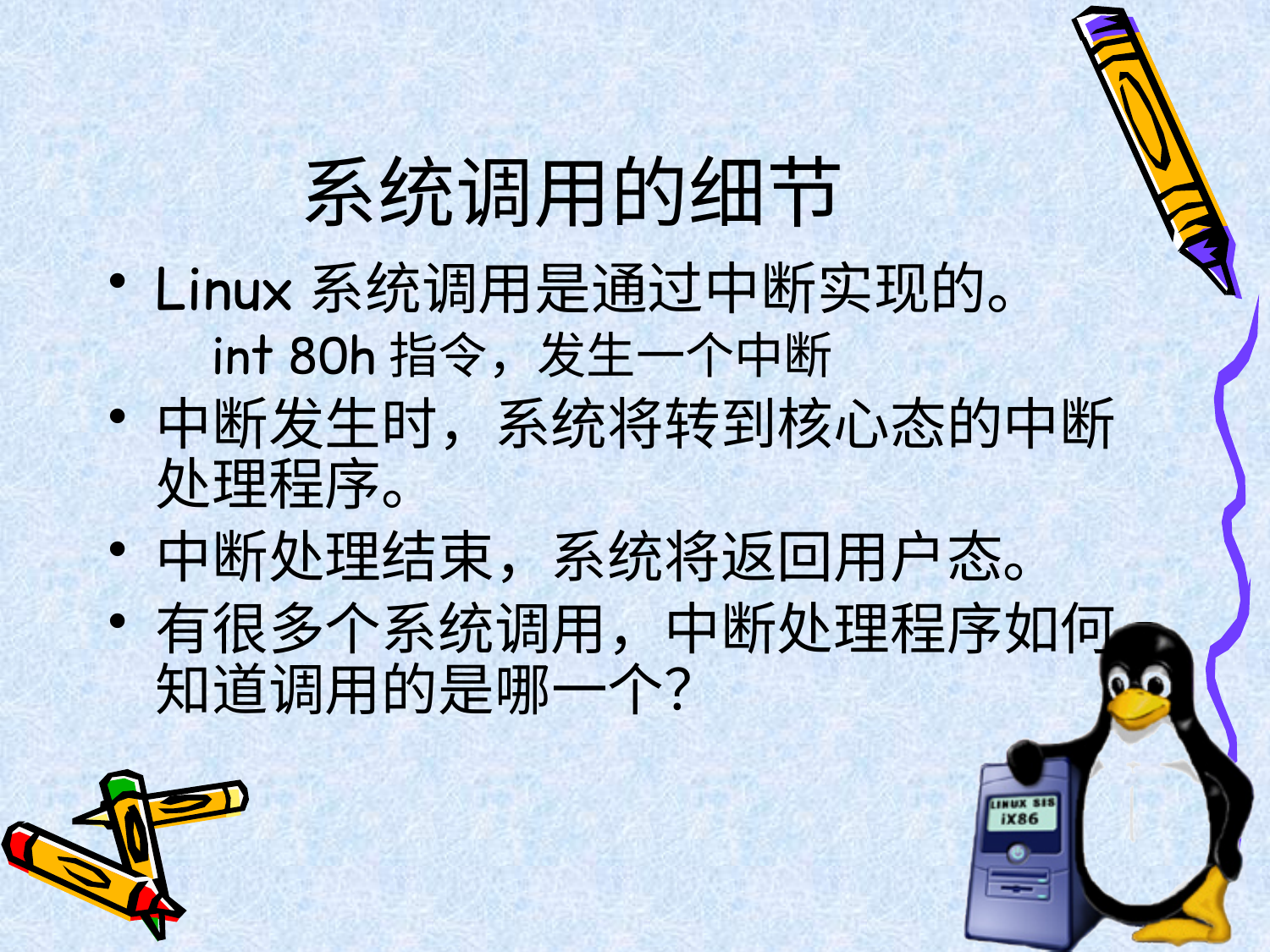

# 系统调用的细节
Linux系统调用是通过中断实现的。
	int 80h指令，发生一个中断
中断发生时，系统将转到核心态的中断处理程序。
中断处理结束，系统将返回用户态。
有很多个系统调用，中断处理程序如何知道调用的是哪一个？